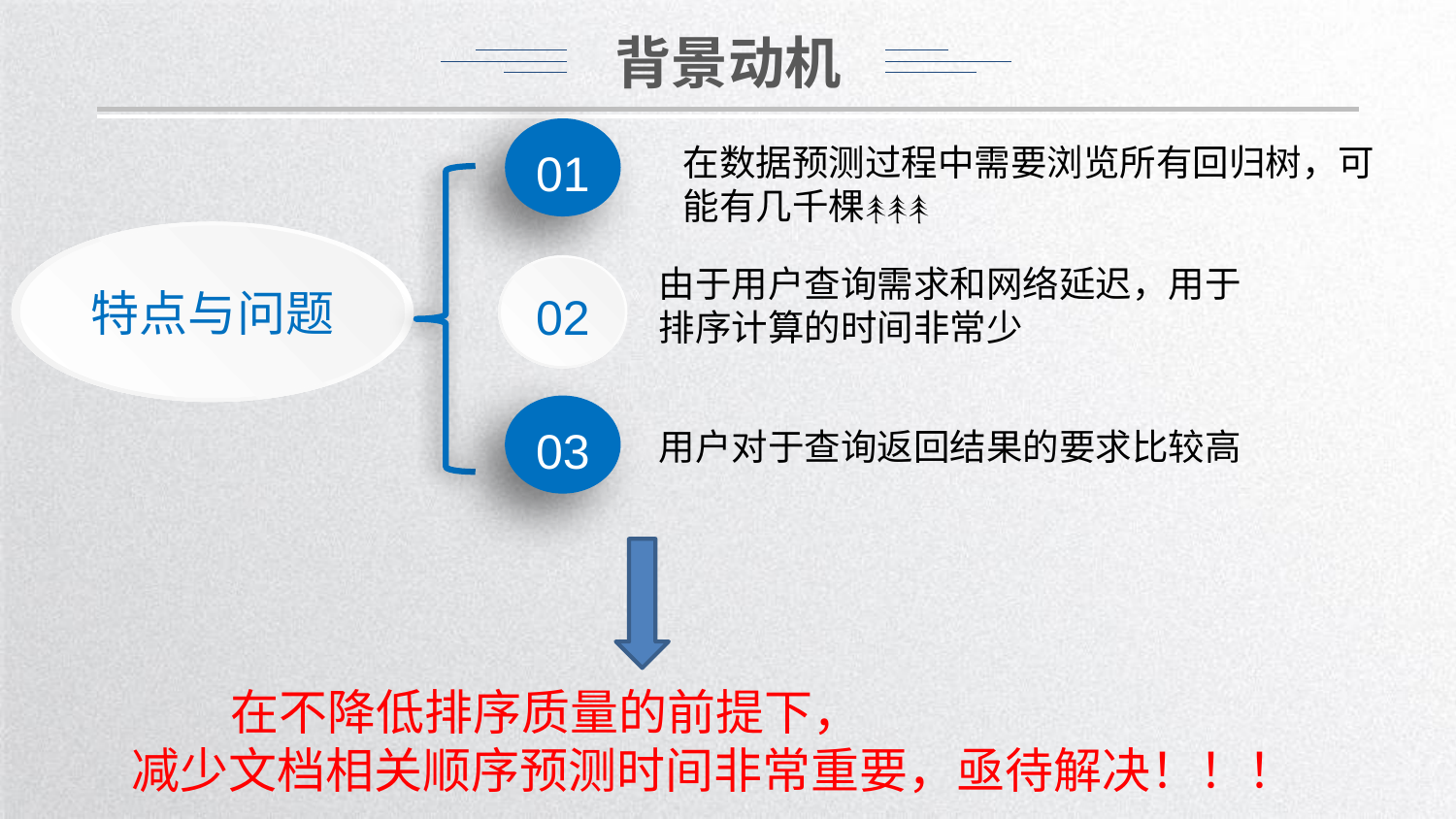

背景动机

01
在数据预测过程中需要浏览所有回归树，可能有几千棵🌲🌲🌲

特点与问题
由于用户查询需求和网络延迟，用于排序计算的时间非常少

02

03
用户对于查询返回结果的要求比较高

        在不降低排序质量的前提下，
减少文档相关顺序预测时间非常重要，亟待解决！！！